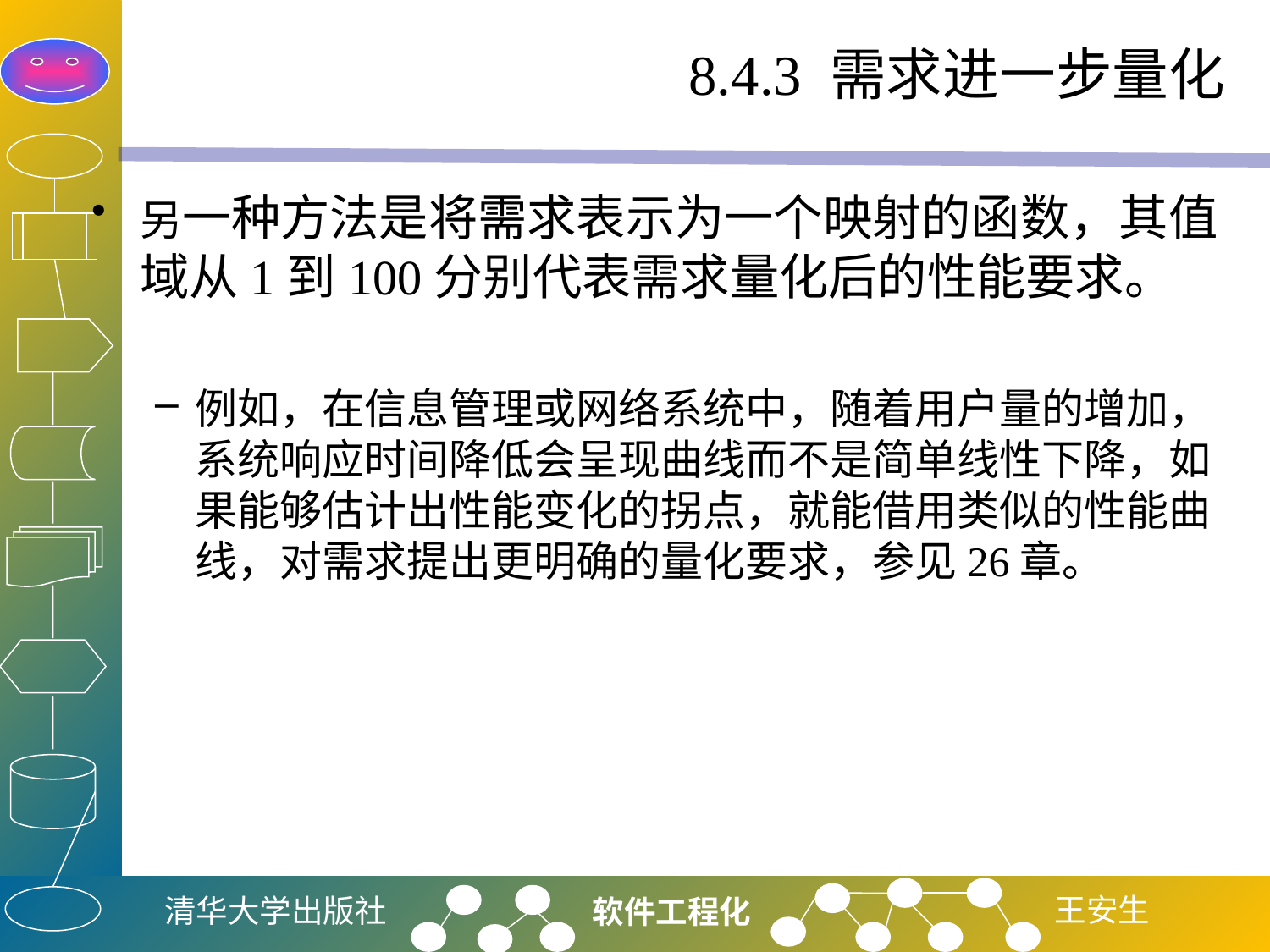

# 8.4.3 需求进一步量化
另一种方法是将需求表示为一个映射的函数，其值域从1到100分别代表需求量化后的性能要求。

例如，在信息管理或网络系统中，随着用户量的增加，系统响应时间降低会呈现曲线而不是简单线性下降，如果能够估计出性能变化的拐点，就能借用类似的性能曲线，对需求提出更明确的量化要求，参见26章。